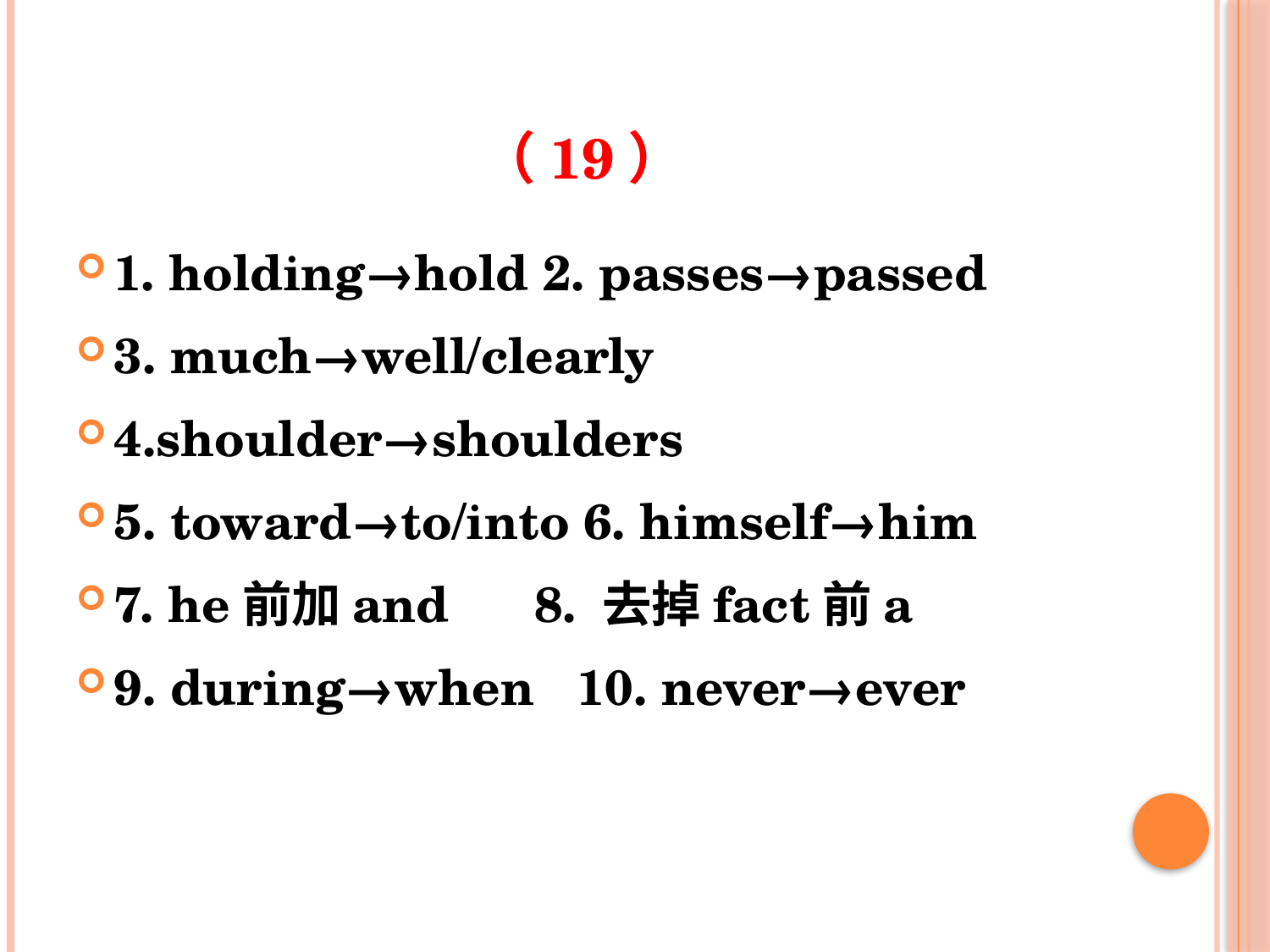

# （19）
1. holding→hold 2. passes→passed
3. much→well/clearly
4.shoulder→shoulders
5. toward→to/into 6. himself→him
7. he前加and      8. 去掉fact前a
9. during→when   10. never→ever